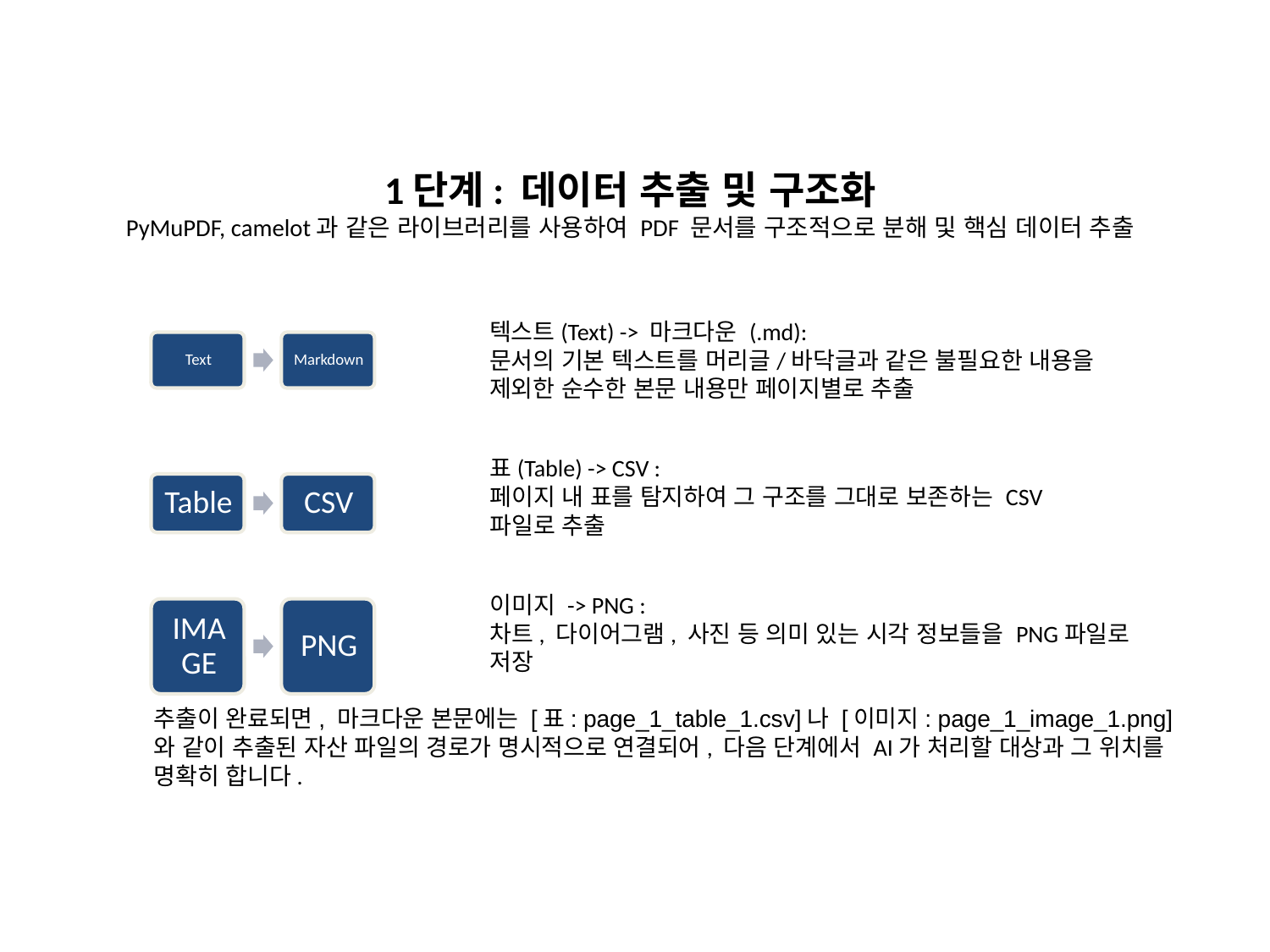

# 1단계: 데이터 추출 및 구조화 PyMuPDF, camelot과 같은 라이브러리를 사용하여 PDF 문서를 구조적으로 분해 및 핵심 데이터 추출
Text

Markdown
텍스트(Text) -> 마크다운 (.md):
문서의 기본 텍스트를 머리글/바닥글과 같은 불필요한 내용을 제외한 순수한 본문 내용만 페이지별로 추출

표(Table) -> CSV :
페이지 내 표를 탐지하여 그 구조를 그대로 보존하는 CSV 파일로 추출

Table

CSV
이미지 -> PNG :
차트, 다이어그램, 사진 등 의미 있는 시각 정보들을 PNG파일로 저장

IMAGE

PNG
추출이 완료되면, 마크다운 본문에는 [표: page_1_table_1.csv]나 [이미지: page_1_image_1.png]와 같이 추출된 자산 파일의 경로가 명시적으로 연결되어, 다음 단계에서 AI가 처리할 대상과 그 위치를 명확히 합니다.